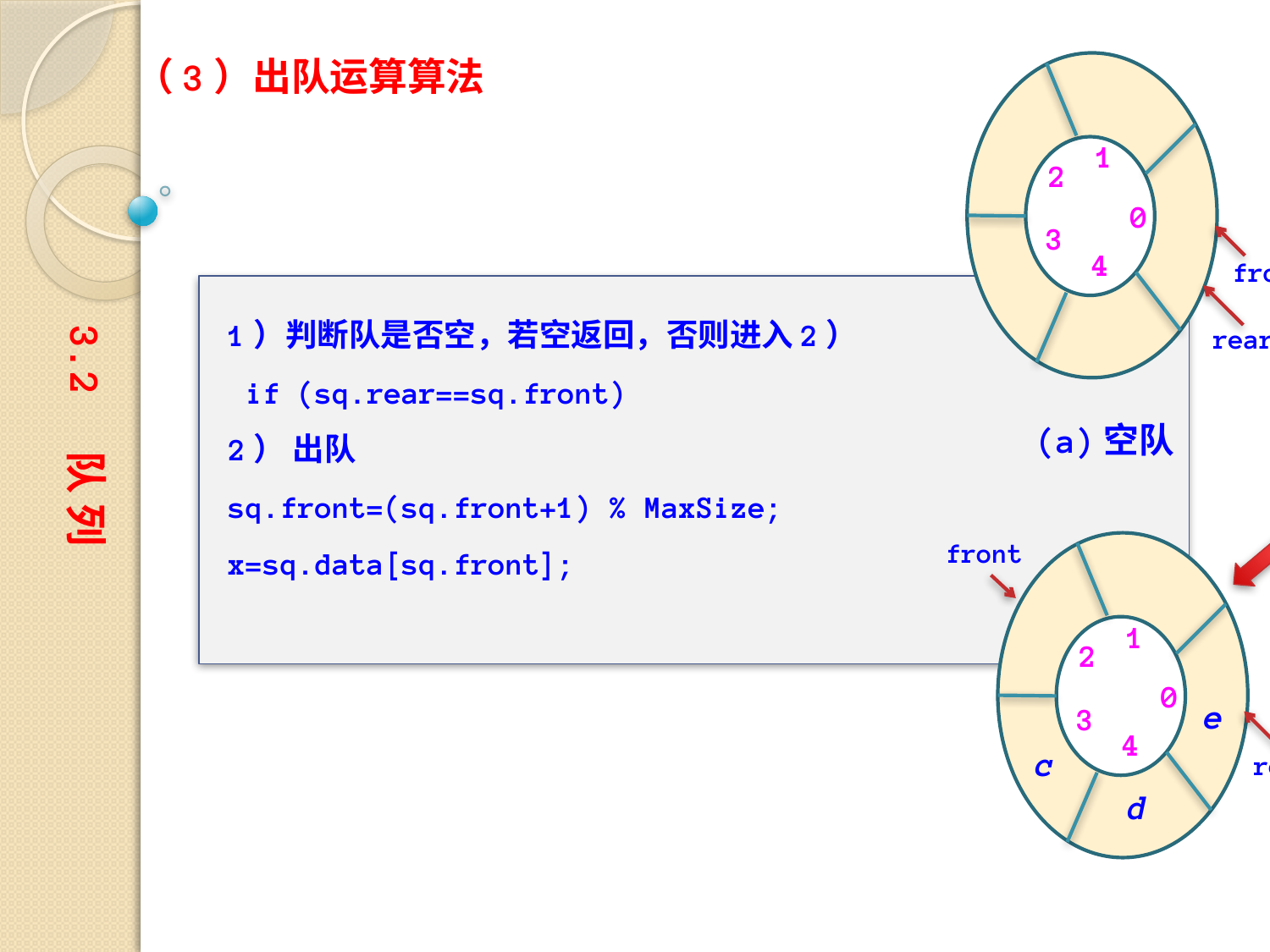

（3）出队运算算法

1
2
0
3
4
front
rear
(a)空队
1）判断队是否空，若空返回，否则进入2）
 if (sq.rear==sq.front)
2） 出队
sq.front=(sq.front+1) % MaxSize;	   　　       x=sq.data[sq.front];

3.2  队 列

front

1
2
0
e
3
4
c
rear
d